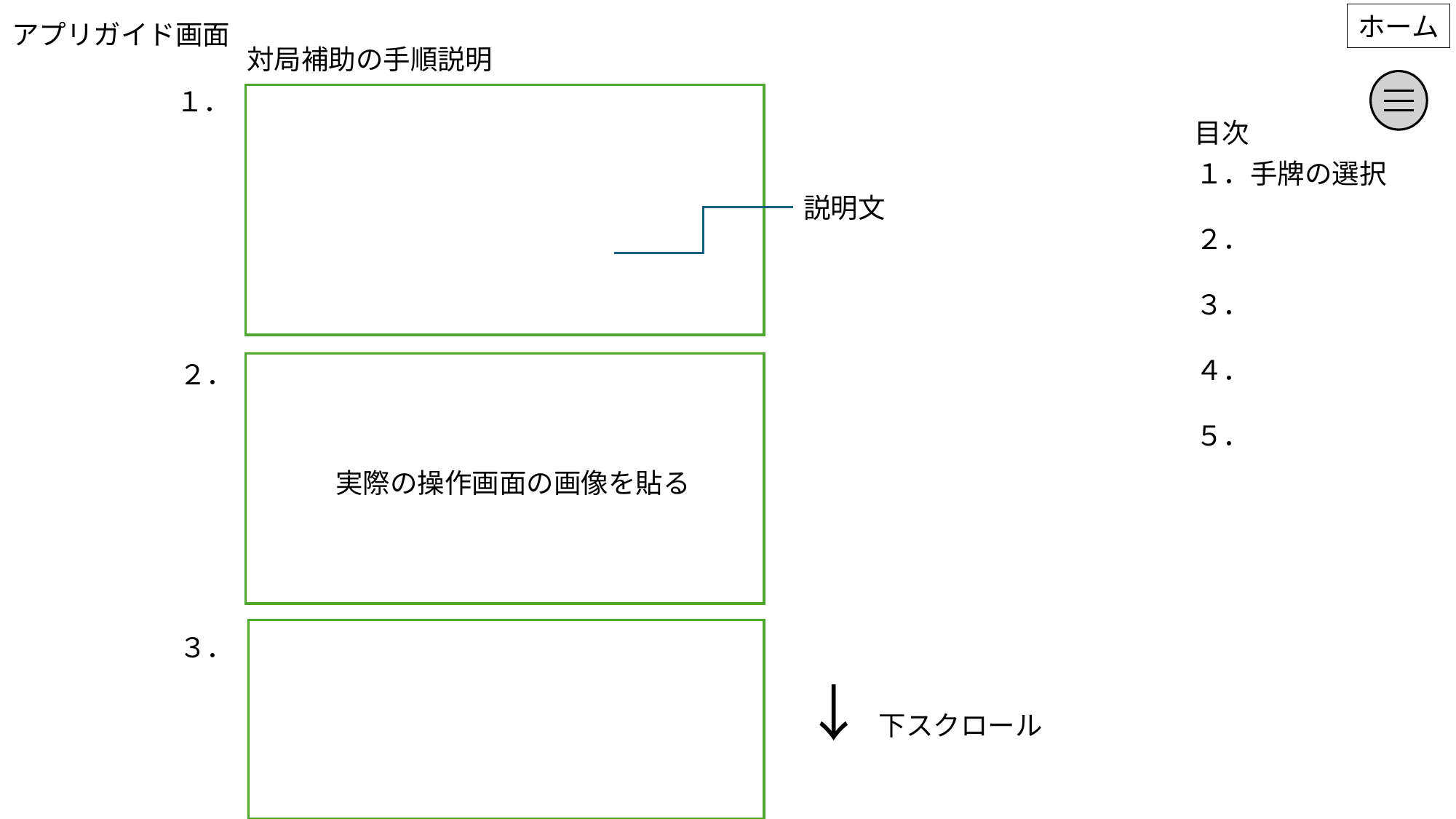

ホーム
アプリガイド画面
対局補助の手順説明

１．

目次
１．手牌の選択

２．

３．

４．

５．
説明文
２．

実際の操作画面の画像を貼る

３．
↓下スクロール